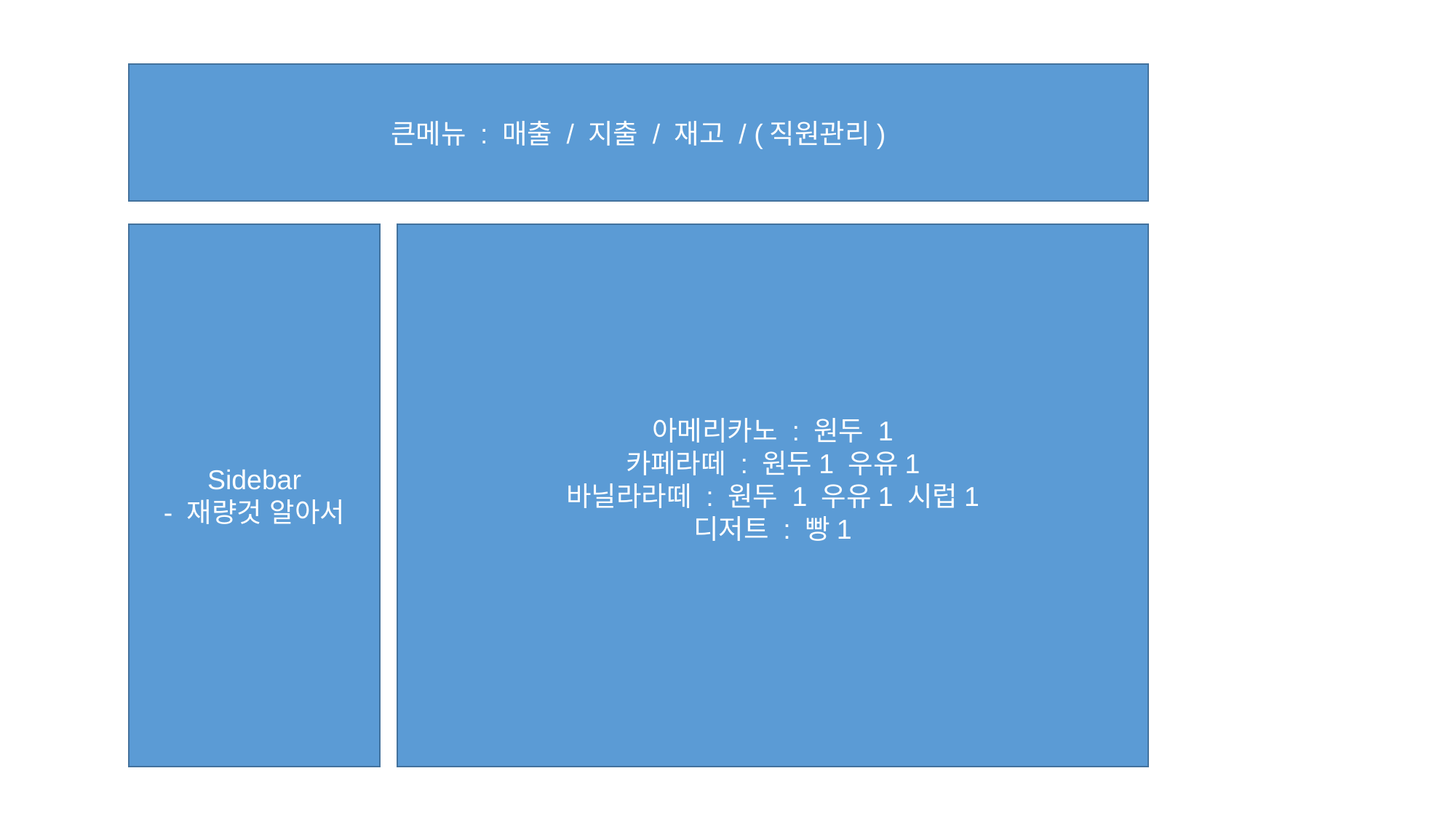

큰메뉴 : 매출 / 지출 / 재고 / (직원관리)
Sidebar
- 재량것 알아서
아메리카노 : 원두 1
카페라떼 : 원두1 우유1
바닐라라떼 : 원두 1 우유1 시럽1
디저트 : 빵1